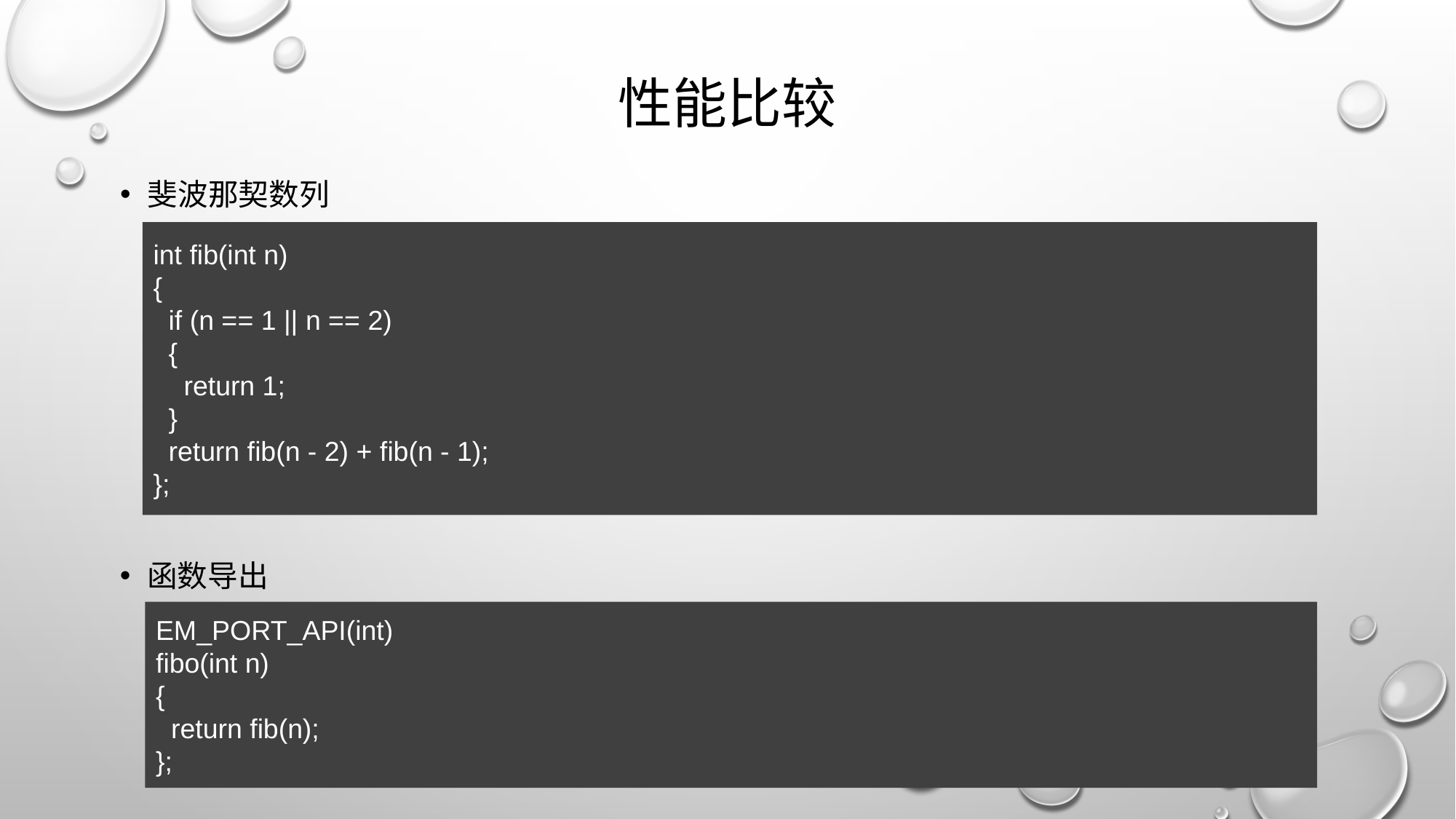

# 性能比较
斐波那契数列
int fib(int n)
{
  if (n == 1 || n == 2)
  {
    return 1;
  }
  return fib(n - 2) + fib(n - 1);
};
函数导出
EM_PORT_API(int)
fibo(int n)
{
  return fib(n);
};